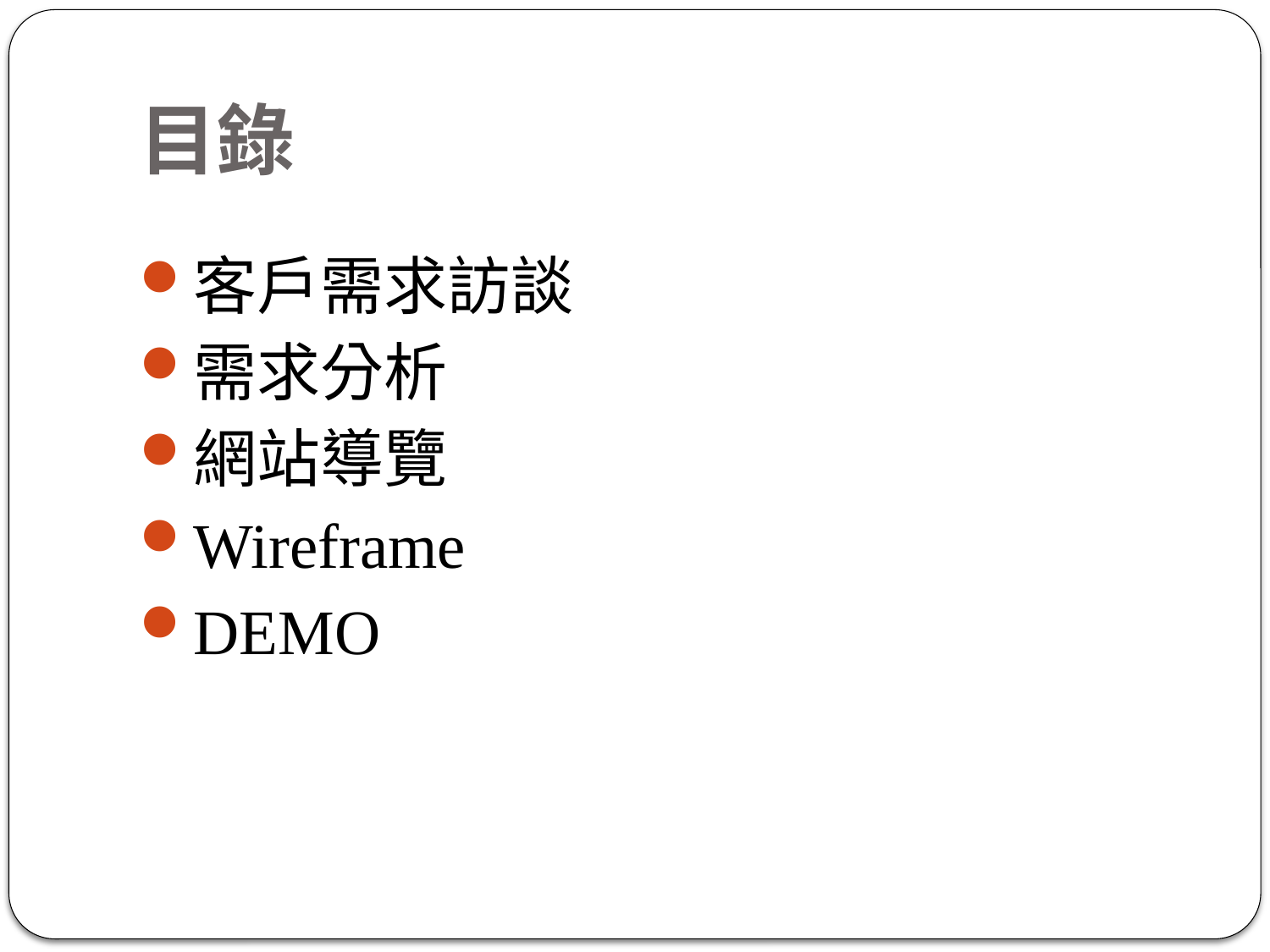

# 目錄
客戶需求訪談
需求分析
網站導覽
Wireframe
DEMO